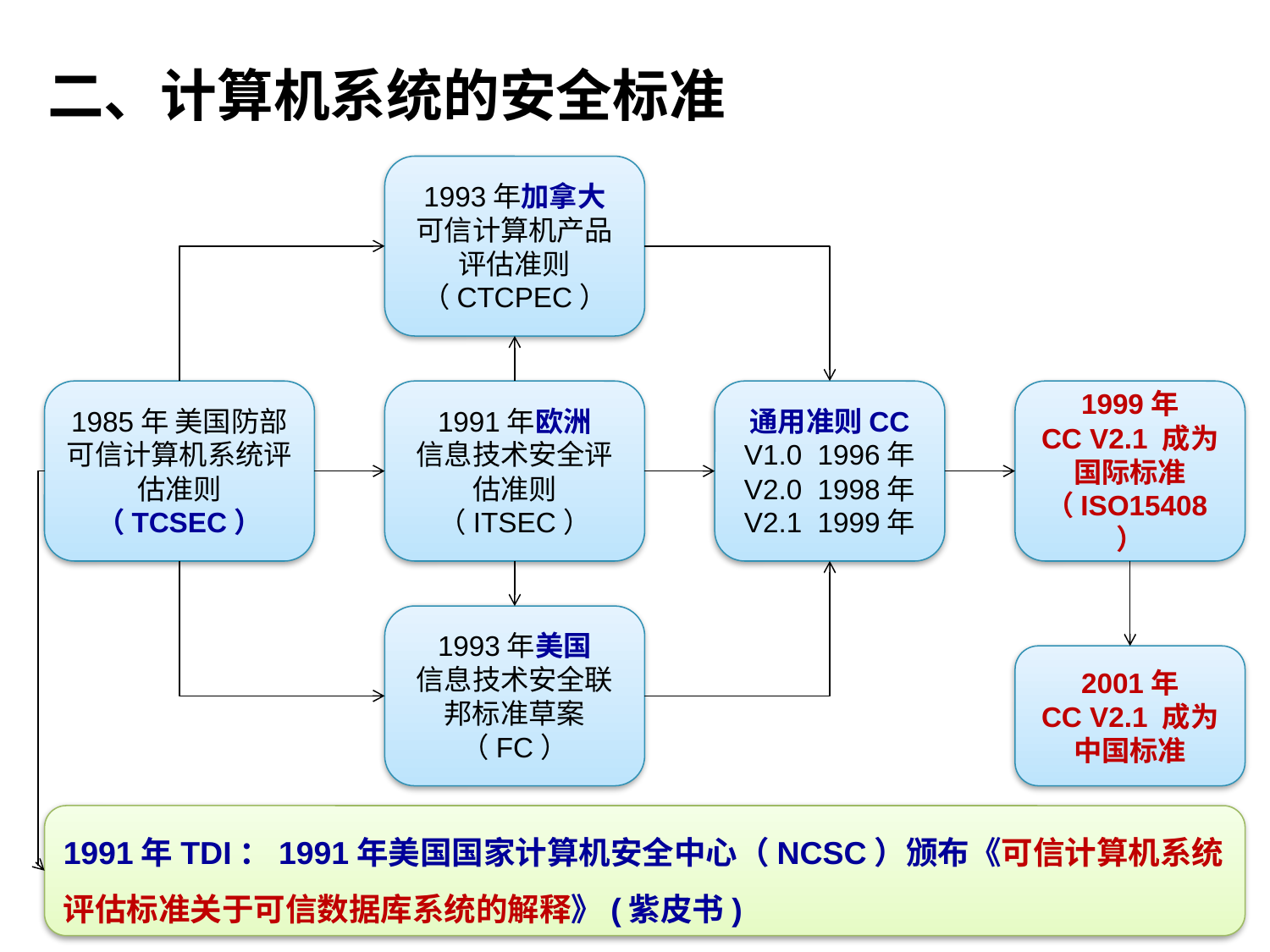

二、计算机系统的安全标准

1993年加拿大
可信计算机产品评估准则（CTCPEC）
1985年 美国防部
可信计算机系统评估准则（TCSEC）
1991年欧洲
信息技术安全评估准则（ITSEC）
通用准则CC
V1.0  1996年
V2.0  1998年
V2.1  1999年
1999年
CC V2.1 成为国际标准（ISO15408）
1993年美国
信息技术安全联邦标准草案（FC）
2001年
CC V2.1 成为中国标准
1991年TDI：1991年美国国家计算机安全中心（NCSC）颁布《可信计算机系统评估标准关于可信数据库系统的解释》(紫皮书)